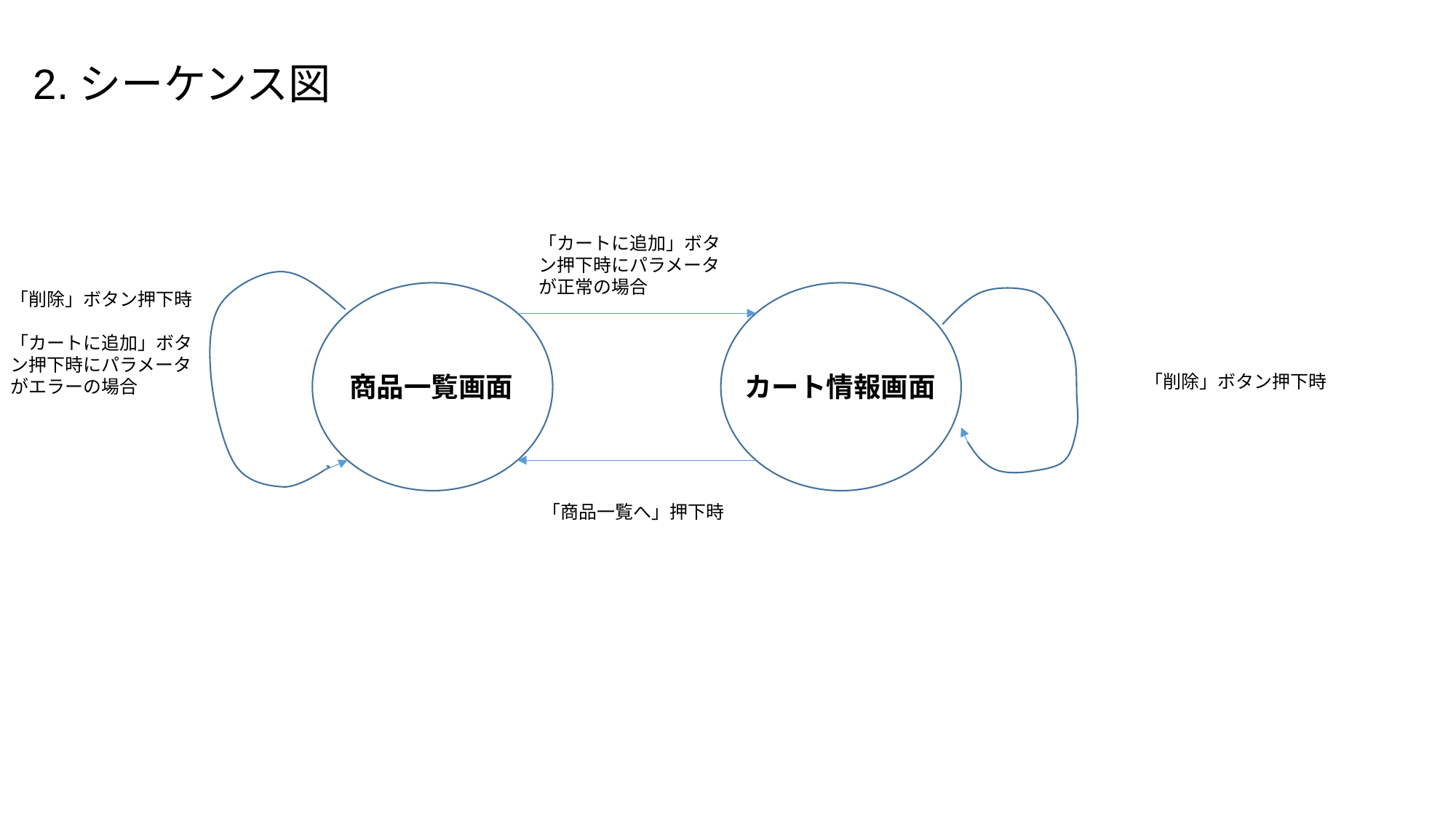

# 2.シーケンス図
「カートに追加」ボタン押下時にパラメータが正常の場合

「削除」ボタン押下時

「カートに追加」ボタン押下時にパラメータがエラーの場合

商品一覧画面
カート情報画面
「削除」ボタン押下時
「商品一覧へ」押下時